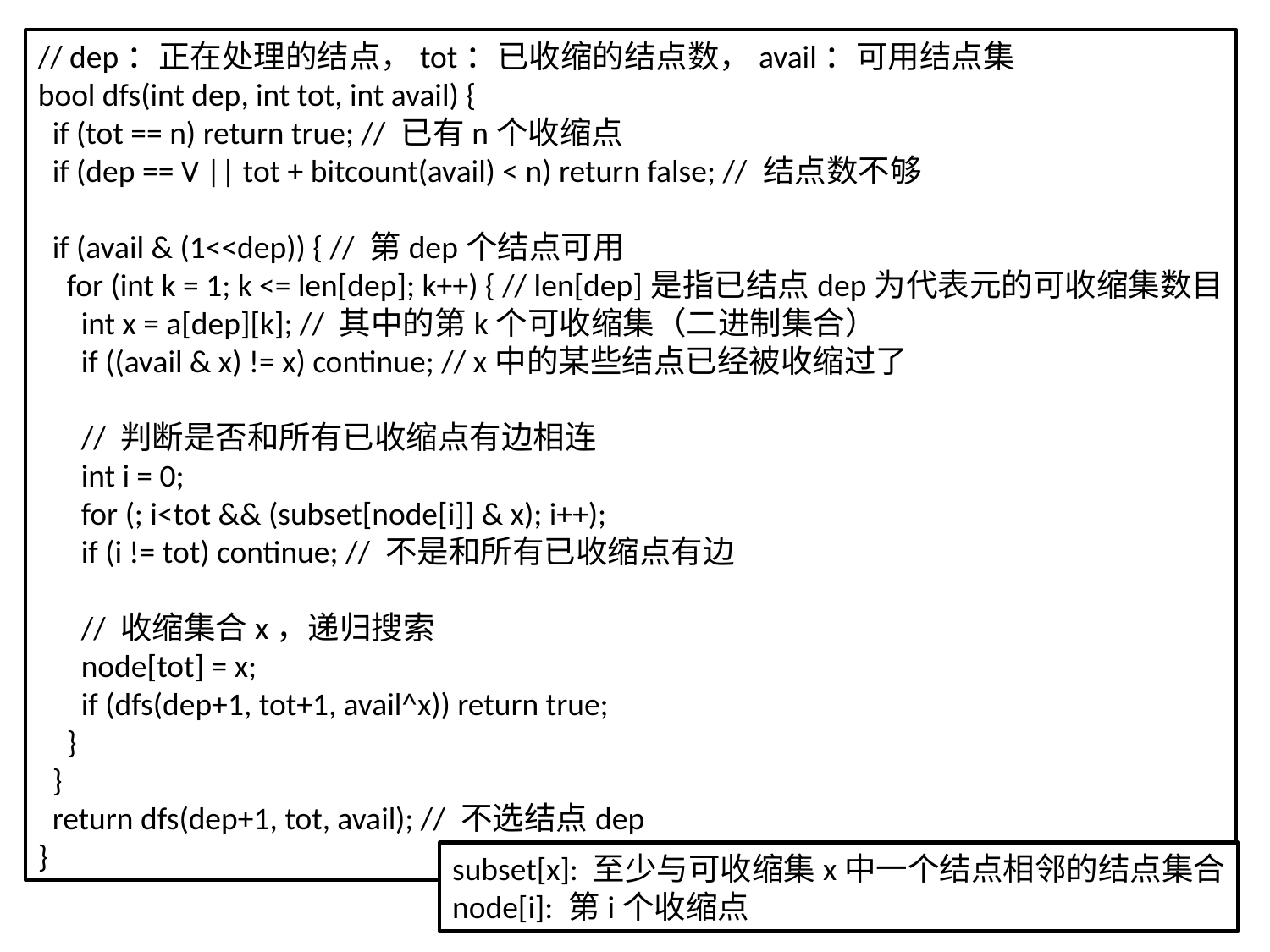

// dep：正在处理的结点，tot：已收缩的结点数，avail：可用结点集
bool dfs(int dep, int tot, int avail) {
  if (tot == n) return true; // 已有n个收缩点
  if (dep == V || tot + bitcount(avail) < n) return false; // 结点数不够

  if (avail & (1<<dep)) { // 第dep个结点可用
    for (int k = 1; k <= len[dep]; k++) { // len[dep]是指已结点dep为代表元的可收缩集数目
      int x = a[dep][k]; // 其中的第k个可收缩集（二进制集合）
      if ((avail & x) != x) continue; // x中的某些结点已经被收缩过了

      // 判断是否和所有已收缩点有边相连
      int i = 0;
      for (; i<tot && (subset[node[i]] & x); i++);
      if (i != tot) continue; // 不是和所有已收缩点有边

      // 收缩集合x，递归搜索
      node[tot] = x;
      if (dfs(dep+1, tot+1, avail^x)) return true;
    }
  }
  return dfs(dep+1, tot, avail); // 不选结点dep
}
subset[x]: 至少与可收缩集x中一个结点相邻的结点集合
node[i]: 第i个收缩点